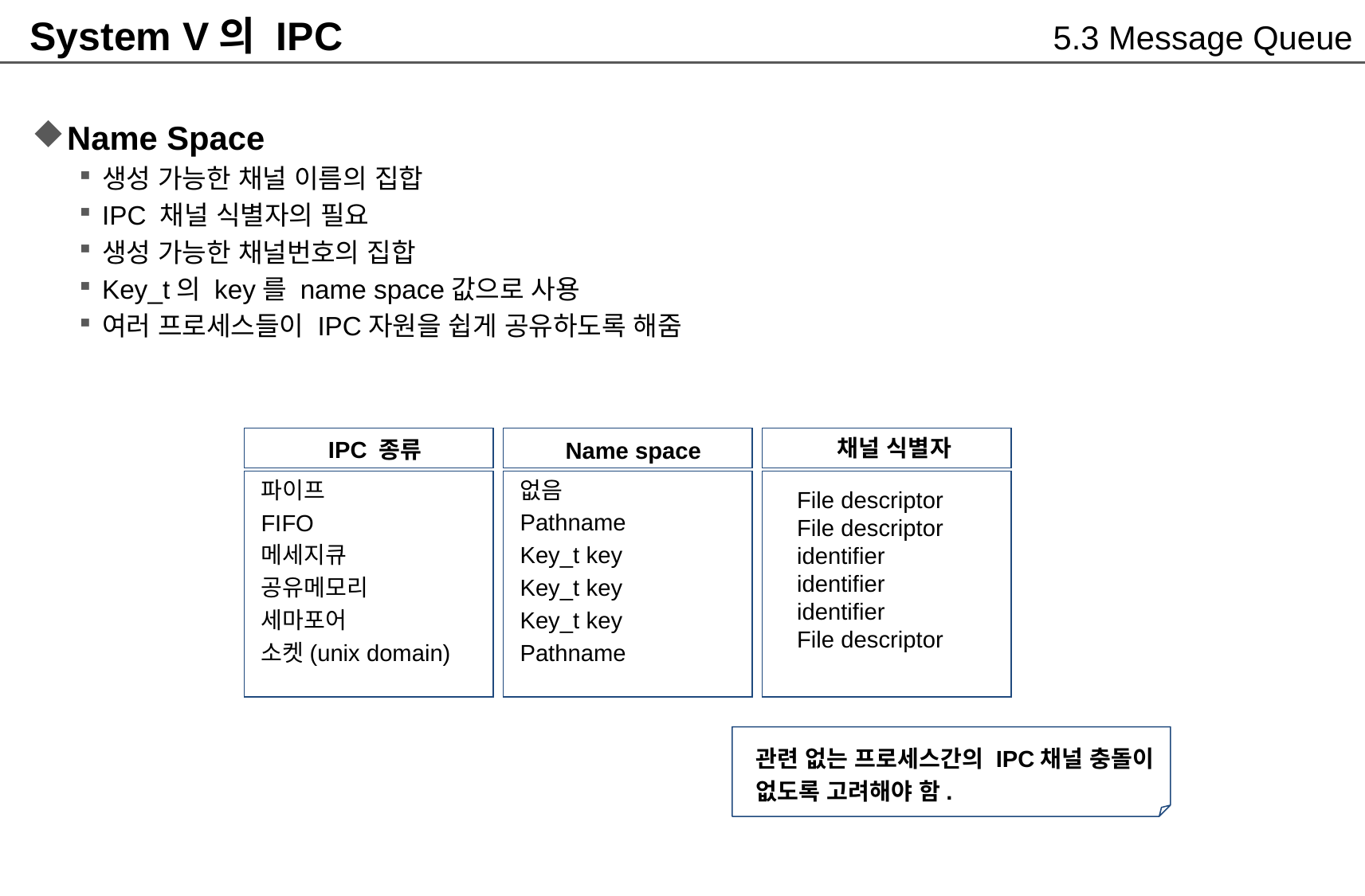

# System V의 IPC
5.3 Message Queue

Name Space
생성 가능한 채널 이름의 집합
IPC 채널 식별자의 필요
생성 가능한 채널번호의 집합
Key_t의 key를 name space값으로 사용
여러 프로세스들이 IPC자원을 쉽게 공유하도록 해줌

채널 식별자
IPC 종류
Name space
없음
Pathname
Key_t key
Key_t key
Key_t key
Pathname
파이프
FIFO
메세지큐
공유메모리
세마포어
소켓(unix domain)

File descriptor
File descriptor
identifier
identifier
identifier
File descriptor

관련 없는 프로세스간의 IPC채널 충돌이
없도록 고려해야 함.